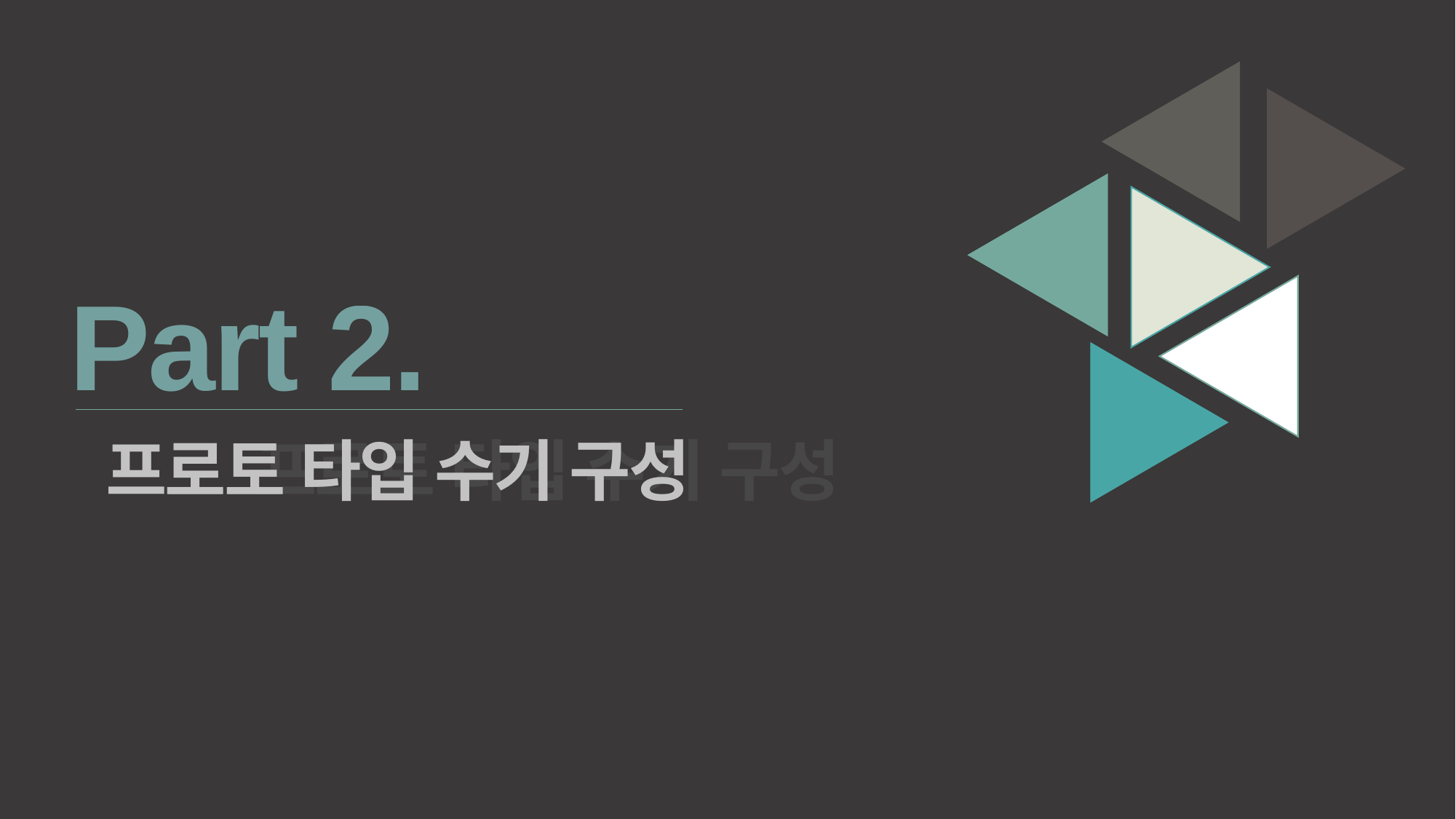

Part 2.
프로토 타입 수기 구성
프로토 타입 수기 구성
5